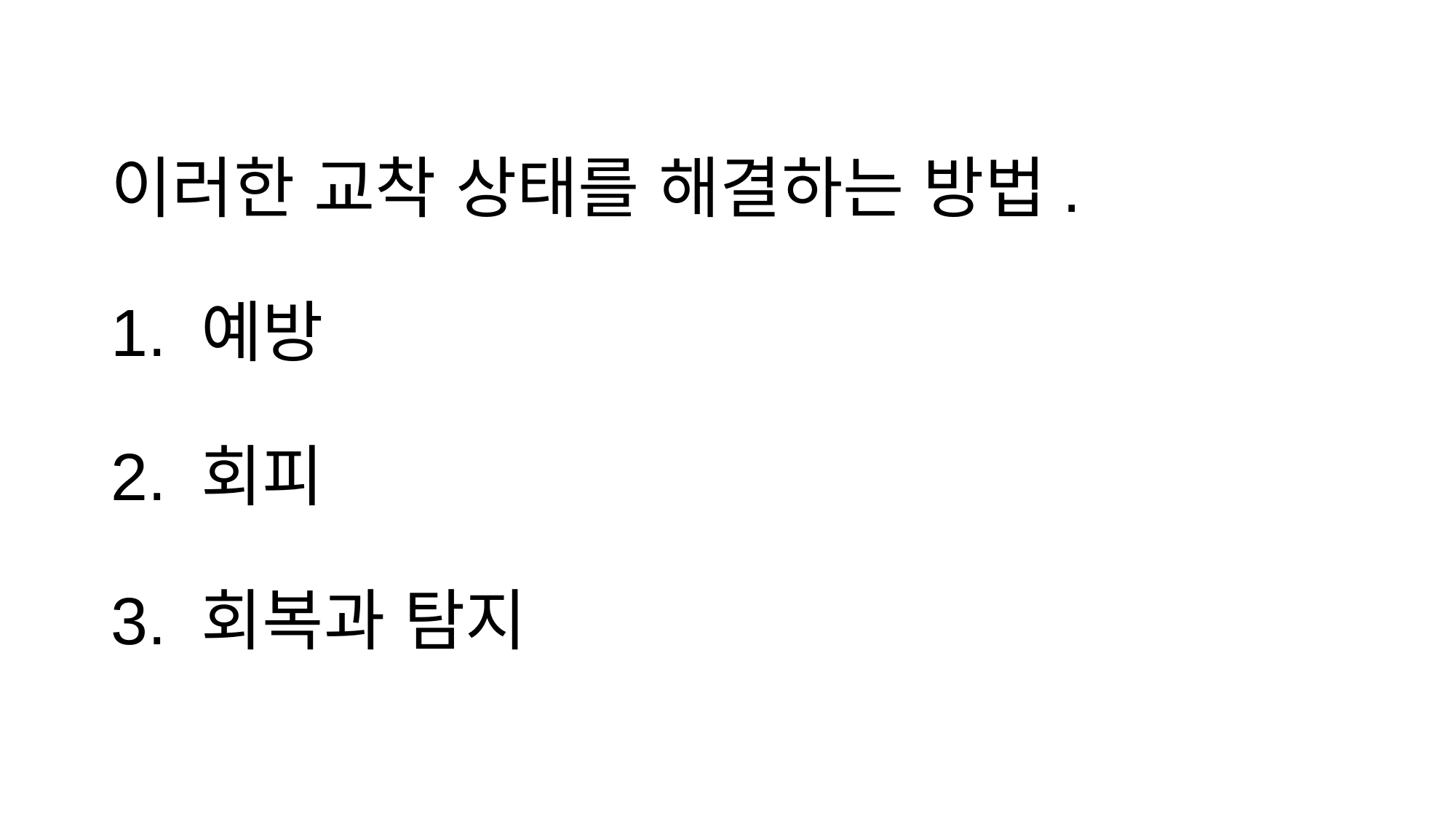

# 이러한 교착 상태를 해결하는 방법. 1. 예방 2. 회피 3. 회복과 탐지